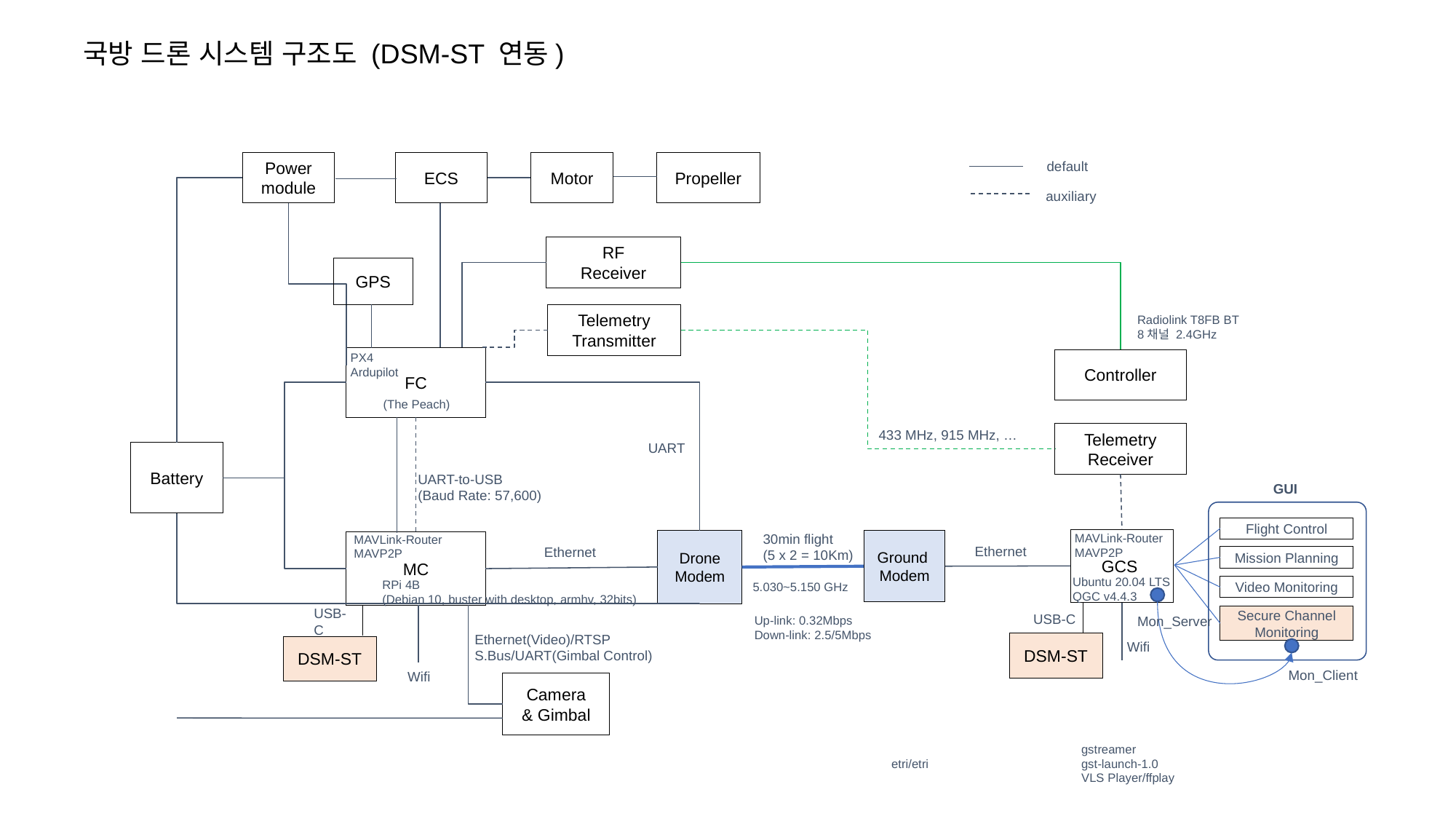

국방 드론 시스템 구조도 (DSM-ST 연동)
Power module
ECS
Motor
Propeller
default
auxiliary
RF
Receiver
GPS
Telemetry
Transmitter
Radiolink T8FB BT
8채널 2.4GHz
FC
Controller
PX4
Ardupilot
(The Peach)
Telemetry
Receiver
433 MHz, 915 MHz, …

UART
Battery
UART-to-USB
(Baud Rate: 57,600)
GUI

Flight Control
30min flight
(5 x 2 = 10Km)
GCS
MAVLink-Router
MAVP2P
Drone
Modem
Ground
Modem
MAVLink-Router
MAVP2P
MC
Ethernet
Ethernet
Mission Planning
5.030~5.150 GHz
Ubuntu 20.04 LTS
QGC v4.4.3
Video Monitoring
RPi 4B
(Debian 10, buster with desktop, armhv, 32bits)

Secure Channel Monitoring
USB-C
Mon_Server
USB-C
Up-link: 0.32Mbps
Down-link: 2.5/5Mbps
Ethernet(Video)/RTSP
S.Bus/UART(Gimbal Control)
DSM-ST
Wifi
DSM-ST

Mon_Client
Wifi
Camera
& Gimbal
gstreamer
gst-launch-1.0
VLS Player/ffplay
etri/etri